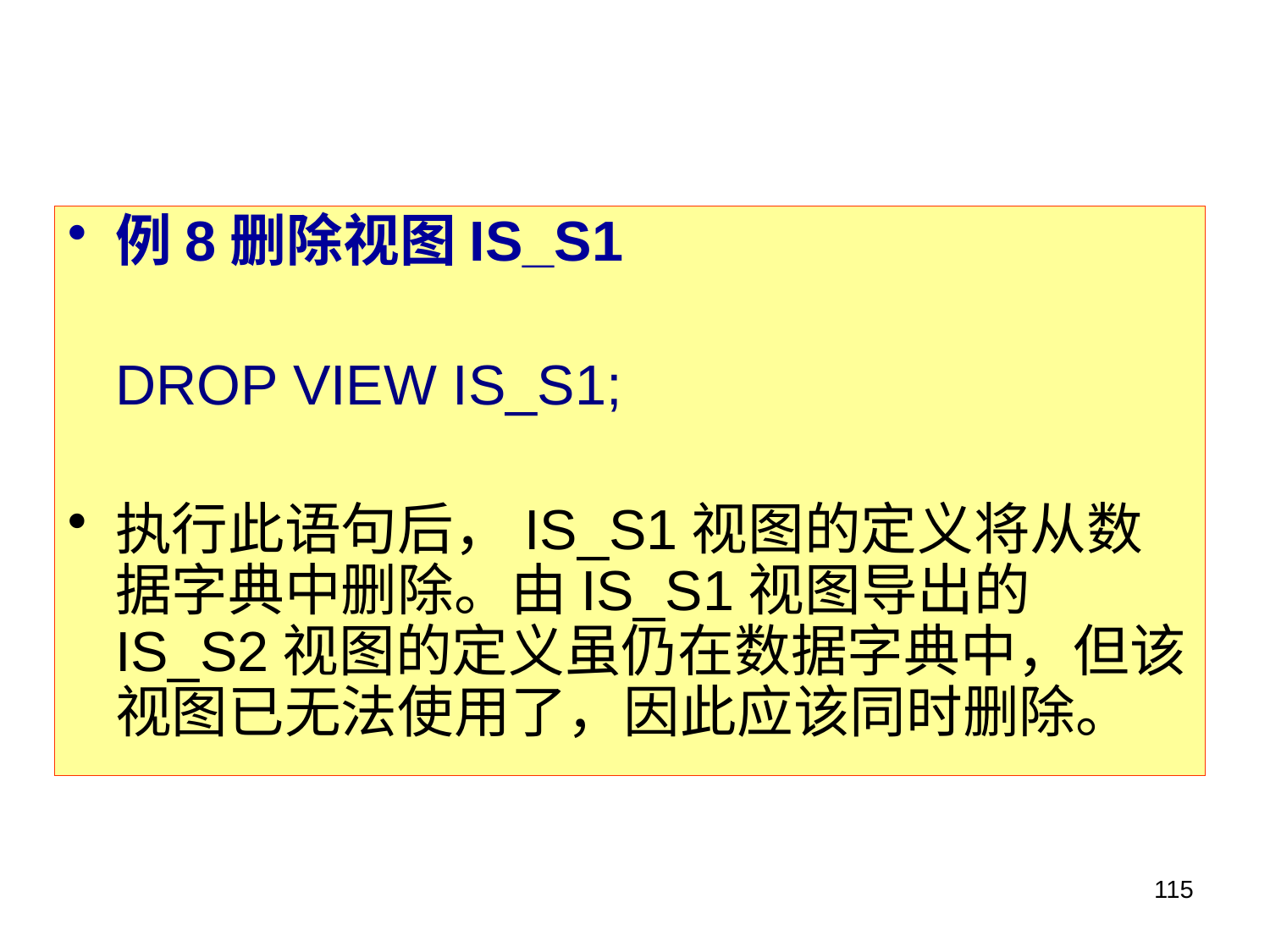

例8删除视图IS_S1

	DROP VIEW IS_S1;

执行此语句后，IS_S1视图的定义将从数据字典中删除。由IS_S1视图导出的IS_S2视图的定义虽仍在数据字典中，但该视图已无法使用了，因此应该同时删除。
115